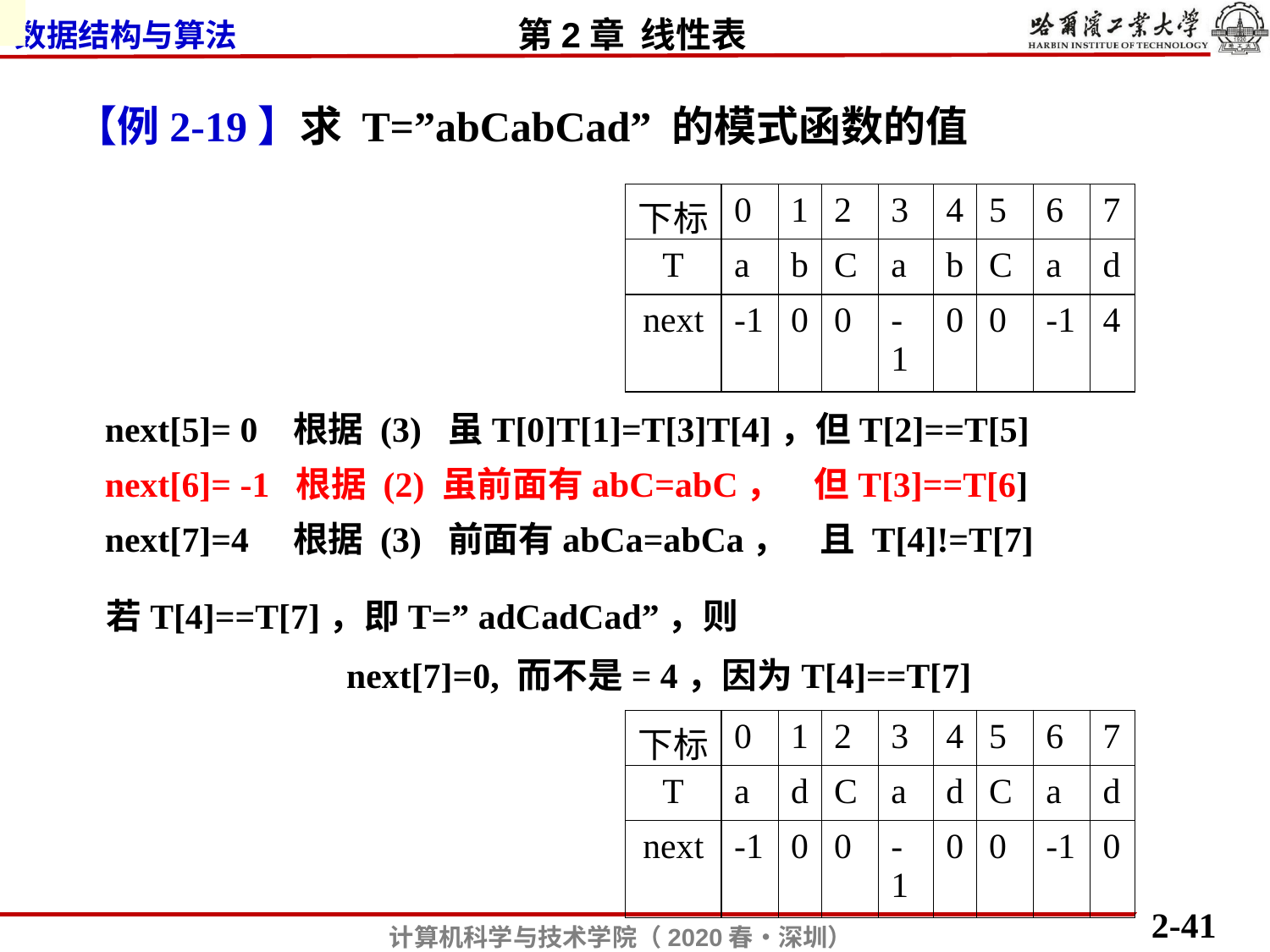

【例2-19】求 T=”abCabCad” 的模式函数的值
| 下标 | 0 | 1 | 2 | 3 | 4 | 5 | 6 | 7 |
| --- | --- | --- | --- | --- | --- | --- | --- | --- |
| T | a | b | C | a | b | C | a | d |
| next | -1 | 0 | 0 | -1 | 0 | 0 | -1 | 4 |
next[5]= 0   根据 (3)  虽T[0]T[1]=T[3]T[4]，但T[2]==T[5]
next[6]= -1  根据 (2) 虽前面有abC=abC，    但T[3]==T[6]
next[7]=4    根据 (3)  前面有abCa=abCa，    且 T[4]!=T[7]
若T[4]==T[7]，即T=” adCadCad”，则
                           next[7]=0, 而不是= 4，因为T[4]==T[7]
| 下标 | 0 | 1 | 2 | 3 | 4 | 5 | 6 | 7 |
| --- | --- | --- | --- | --- | --- | --- | --- | --- |
| T | a | d | C | a | d | C | a | d |
| next | -1 | 0 | 0 | -1 | 0 | 0 | -1 | 0 |